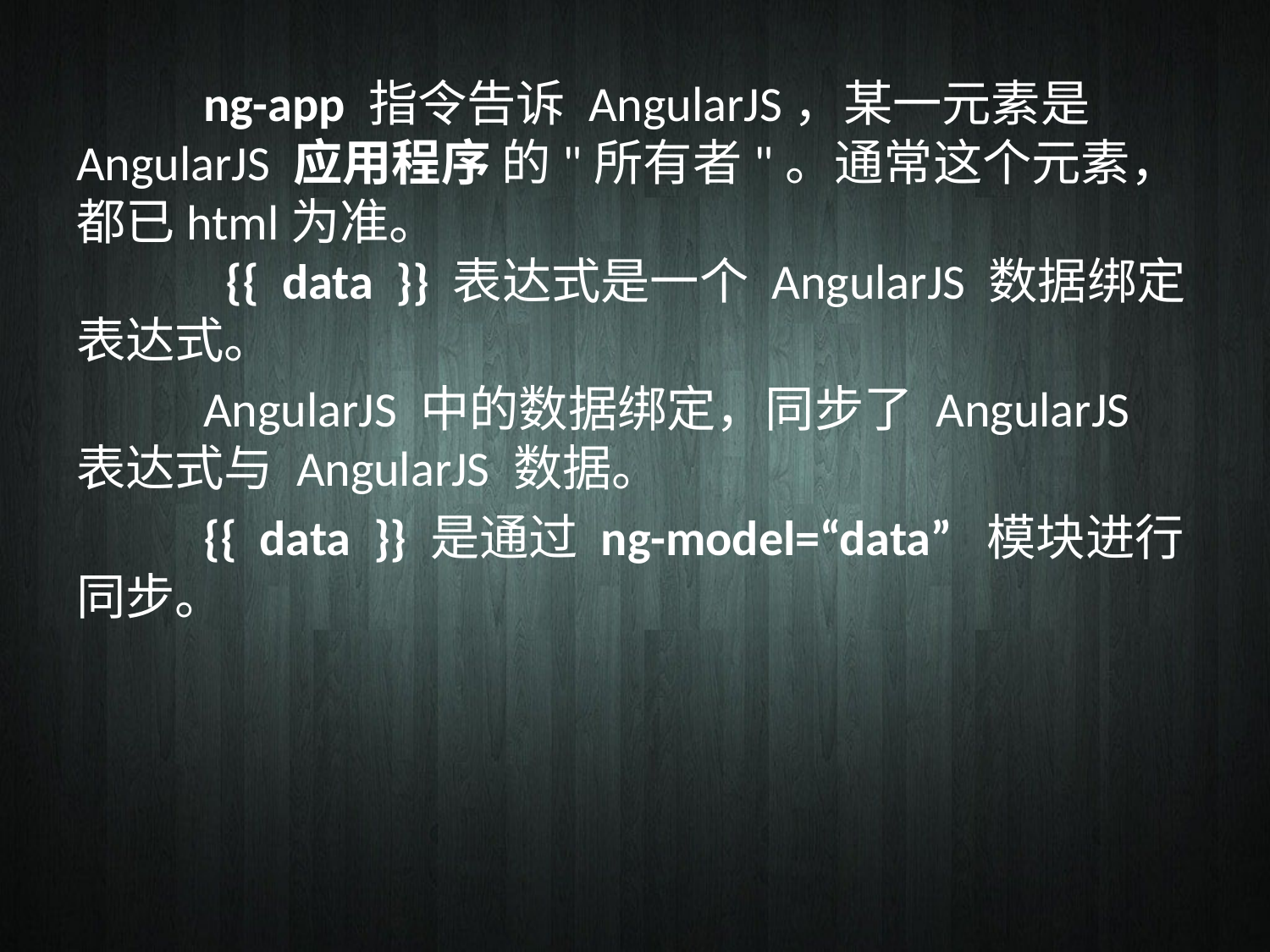

ng-app 指令告诉 AngularJS，某一元素是 AngularJS 应用程序 的"所有者"。通常这个元素，都已html为准。
	 {{  data  }} 表达式是一个 AngularJS 数据绑定表达式。
	AngularJS 中的数据绑定，同步了 AngularJS 表达式与 AngularJS 数据。
	{{  data  }} 是通过 ng-model=“data”  模块进行同步。